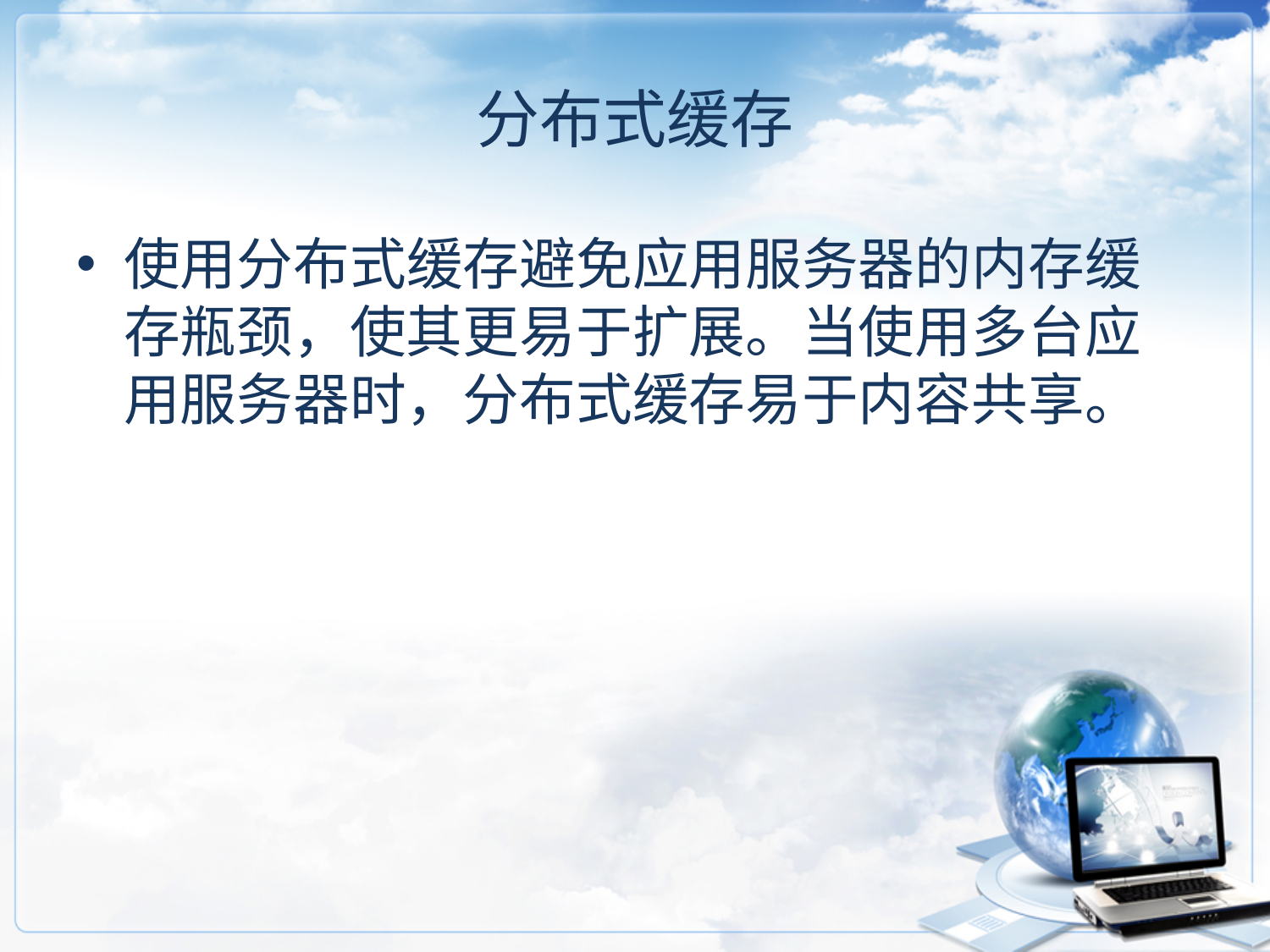

# 分布式缓存
使用分布式缓存避免应用服务器的内存缓存瓶颈，使其更易于扩展。当使用多台应用服务器时，分布式缓存易于内容共享。